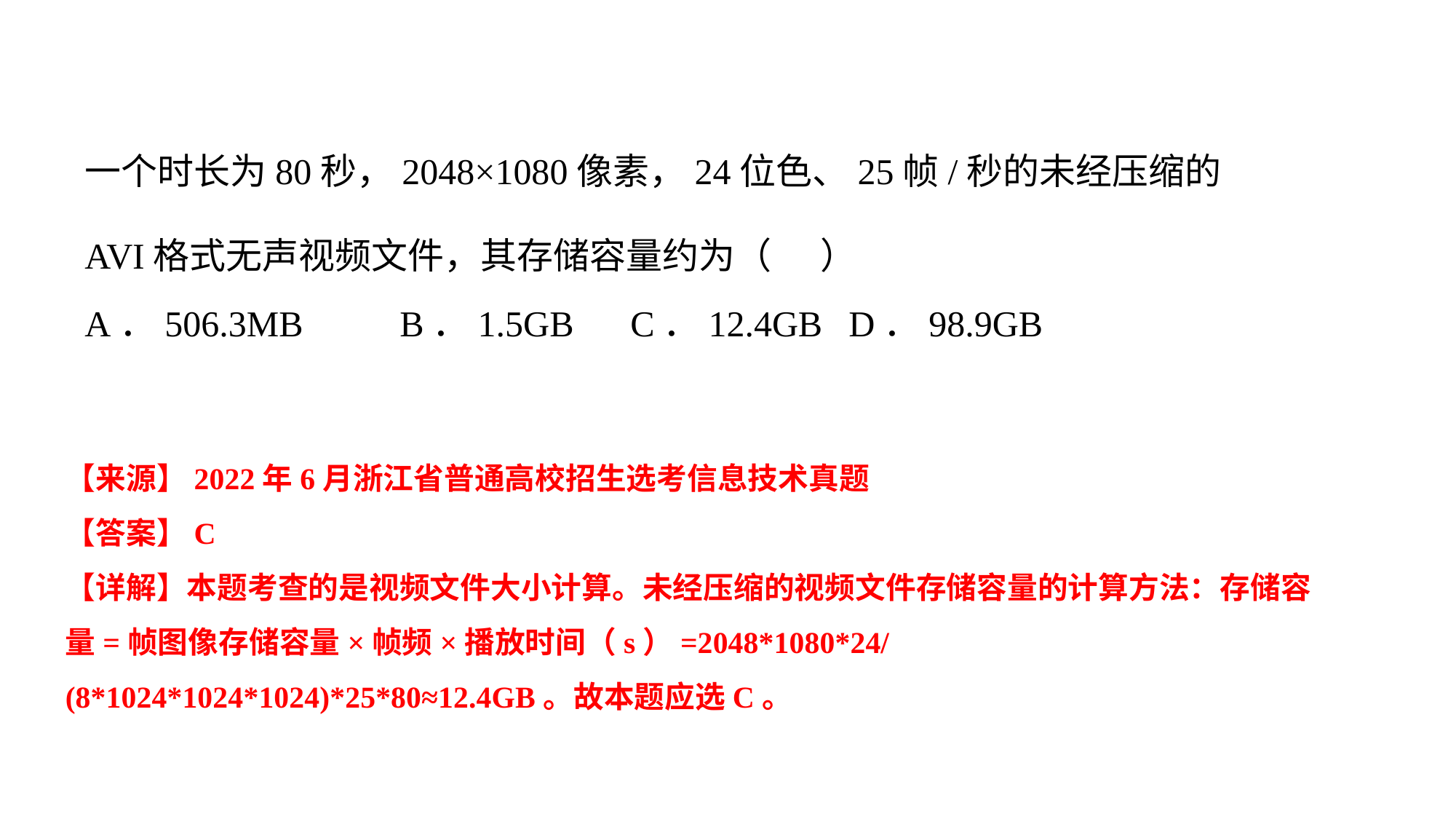

一个时长为80秒，2048×1080像素，24位色、25帧/秒的未经压缩的AVI格式无声视频文件，其存储容量约为（    ）
A．506.3MB	B．1.5GB	C．12.4GB	D．98.9GB
【来源】2022年6月浙江省普通高校招生选考信息技术真题
【答案】C
【详解】本题考查的是视频文件大小计算。未经压缩的视频文件存储容量的计算方法：存储容量=帧图像存储容量×帧频×播放时间（s）=2048*1080*24/(8*1024*1024*1024)*25*80≈12.4GB。故本题应选C。